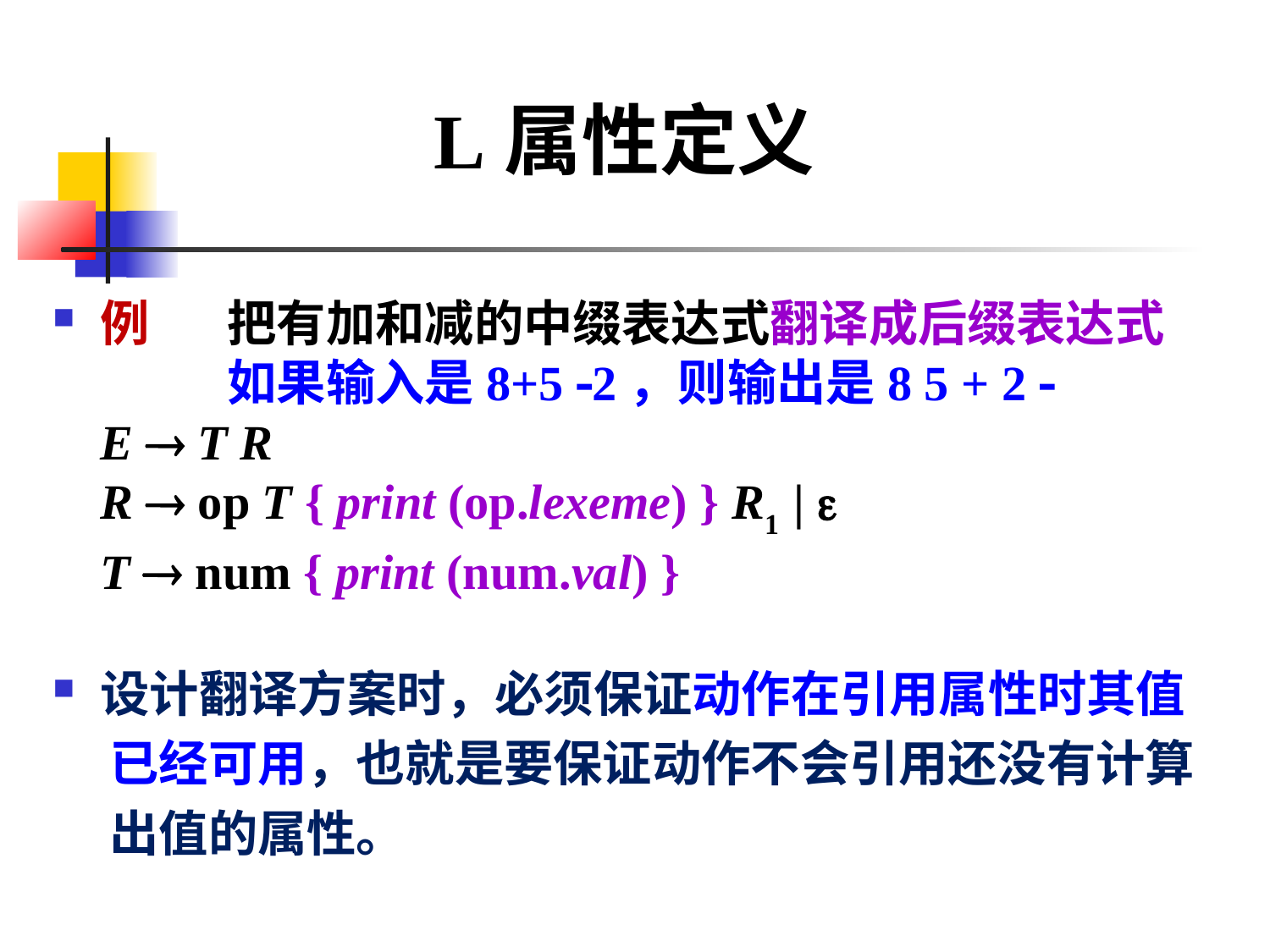

# L属性定义
例	把有加和减的中缀表达式翻译成后缀表达式
		如果输入是8+5 −2，则输出是8 5 + 2 −
	E → T R
	R → op T { print (op.lexeme) } R1  | ε
	T → num { print (num.val) }
设计翻译方案时，必须保证动作在引用属性时其值
    已经可用，也就是要保证动作不会引用还没有计算
    出值的属性。